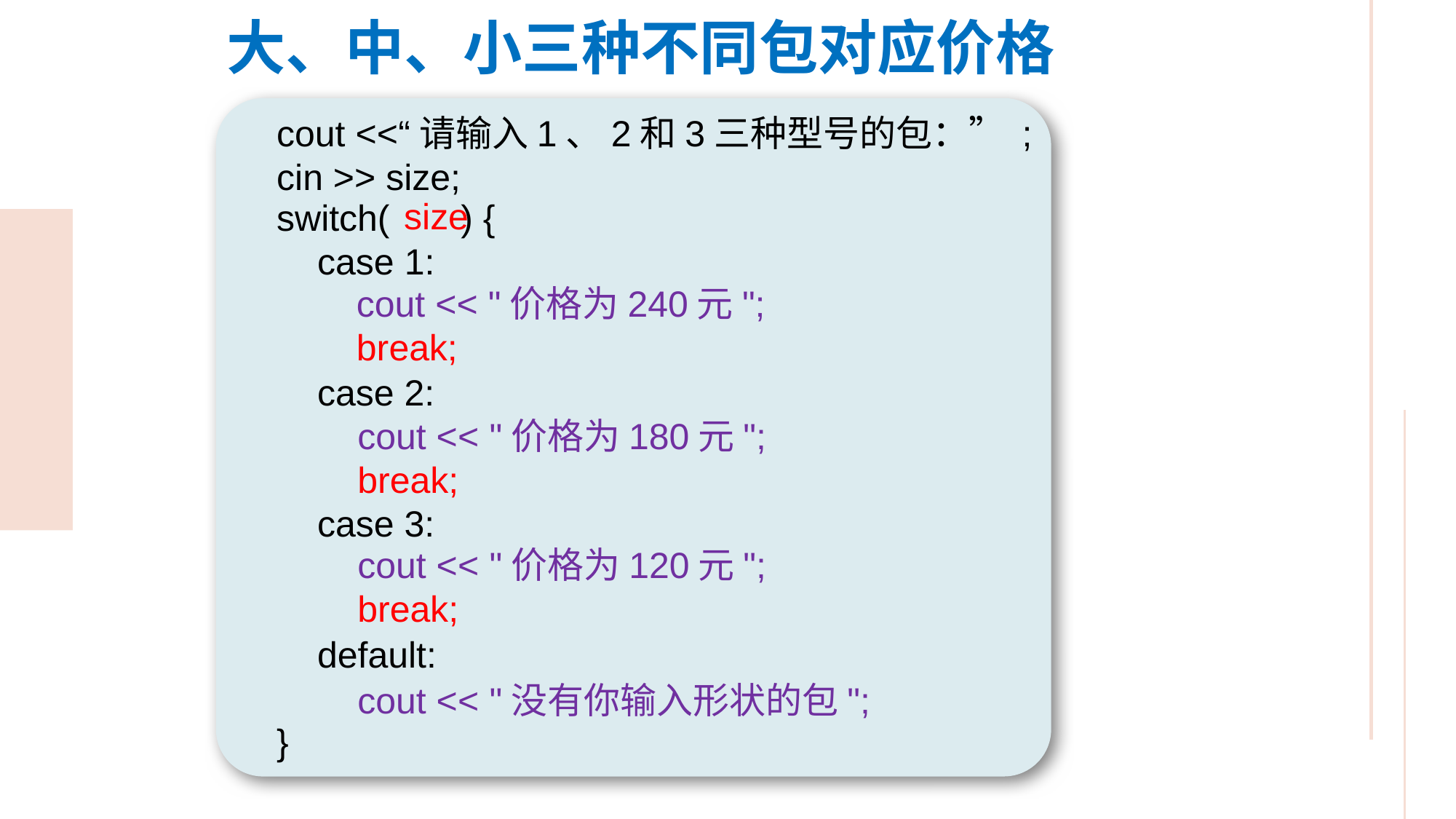

大、中、小三种不同包对应价格

cout <<“请输入1、2和3三种型号的包：” ;
cin >> size;

size
switch(       ) {
    case 1:

    case 2:

    case 3:

    default:

}
cout << "价格为240元";
break;
cout << "价格为180元";
break;
cout << "价格为120元";
break;
cout << "没有你输入形状的包";